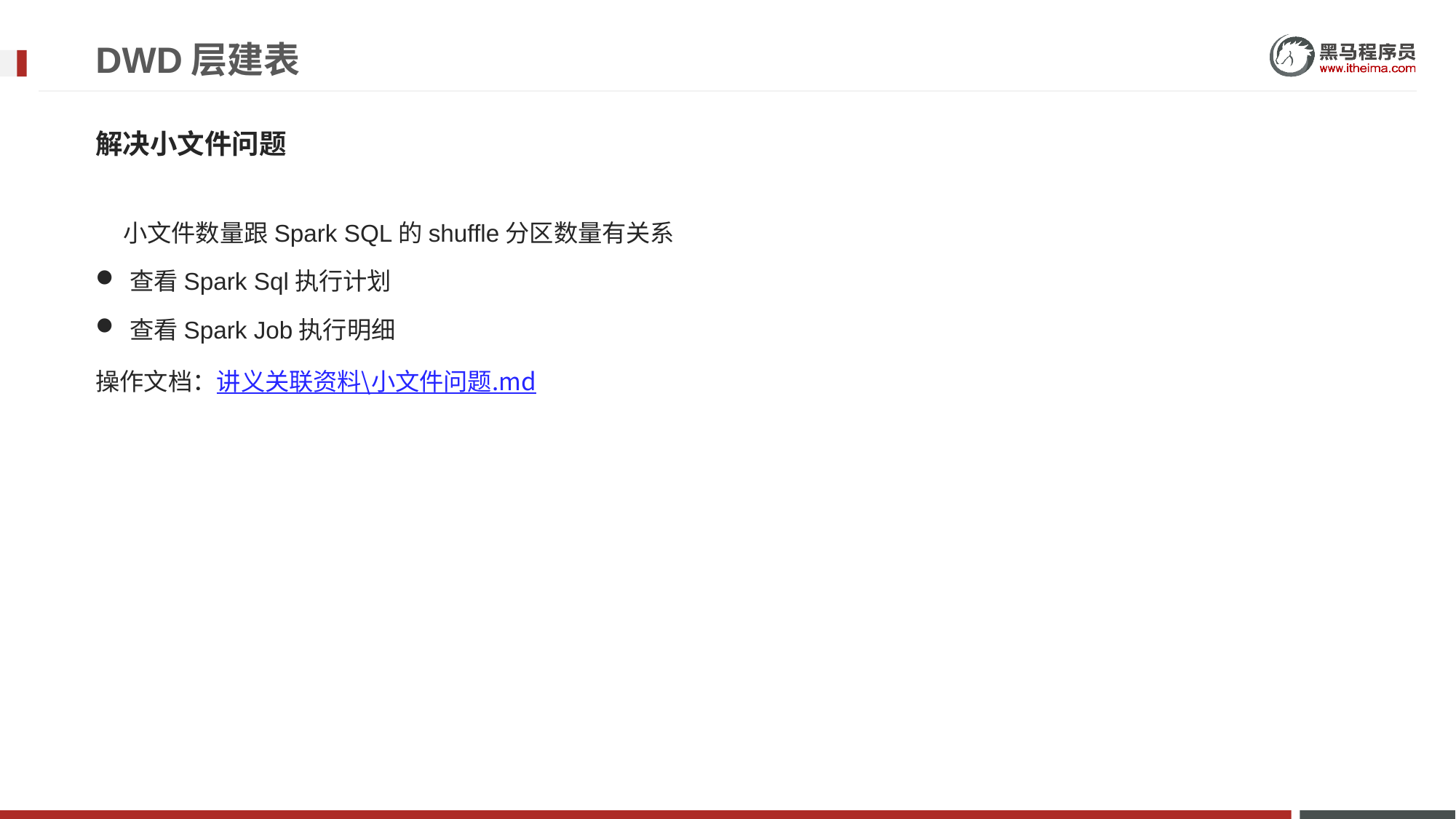

# DWD层建表
解决小文件问题
    小文件数量跟Spark SQL的shuffle分区数量有关系
查看Spark Sql执行计划
查看Spark Job执行明细
操作文档：讲义关联资料\小文件问题.md